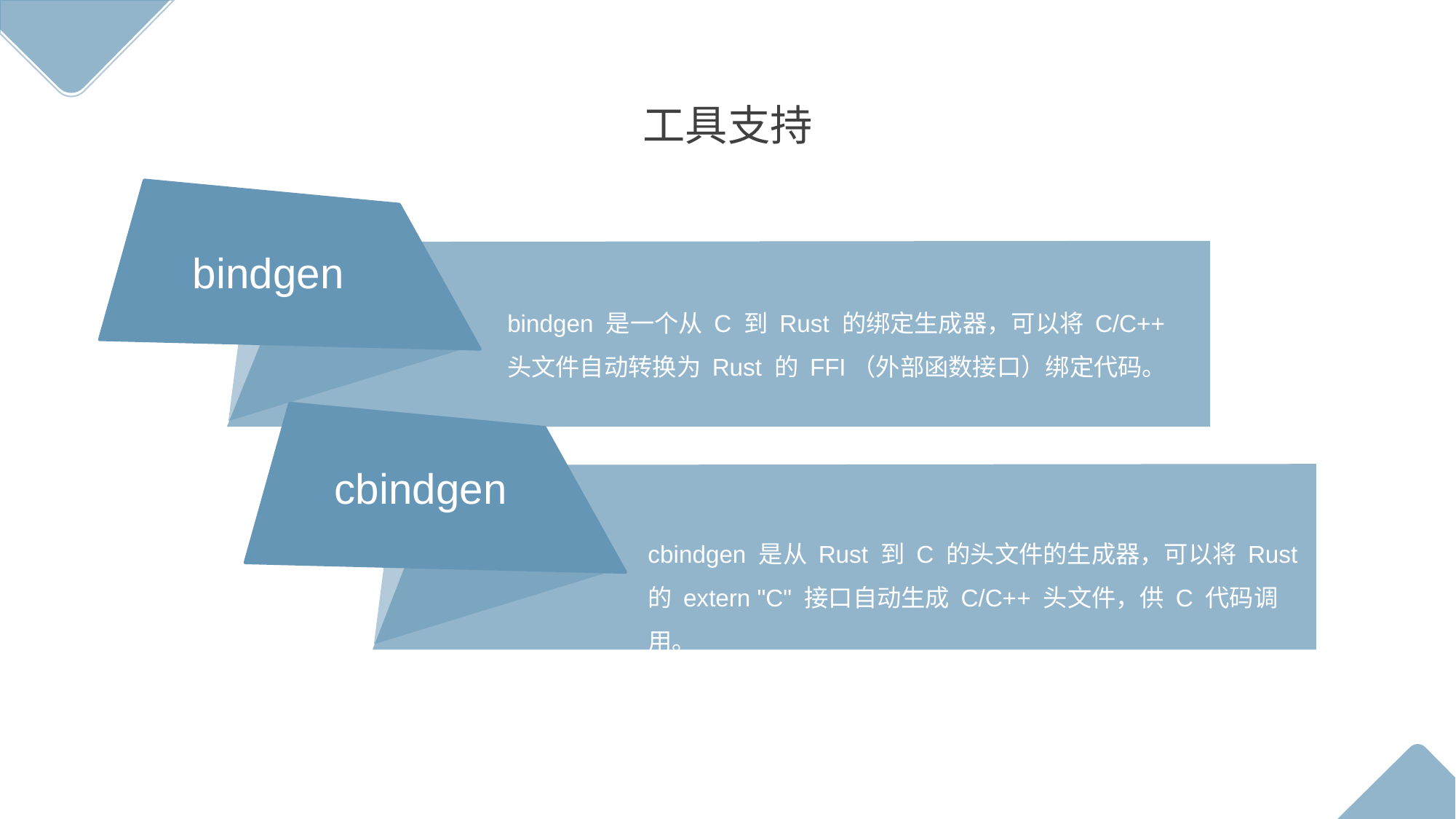

工具支持

bindgen

bindgen 是一个从 C 到 Rust 的绑定生成器，可以将 C/C++ 头文件自动转换为 Rust 的 FFI（外部函数接口）绑定代码。

cbindgen

cbindgen 是从 Rust 到 C 的头文件的生成器，可以将 Rust 的 extern "C" 接口自动生成 C/C++ 头文件，供 C 代码调用。